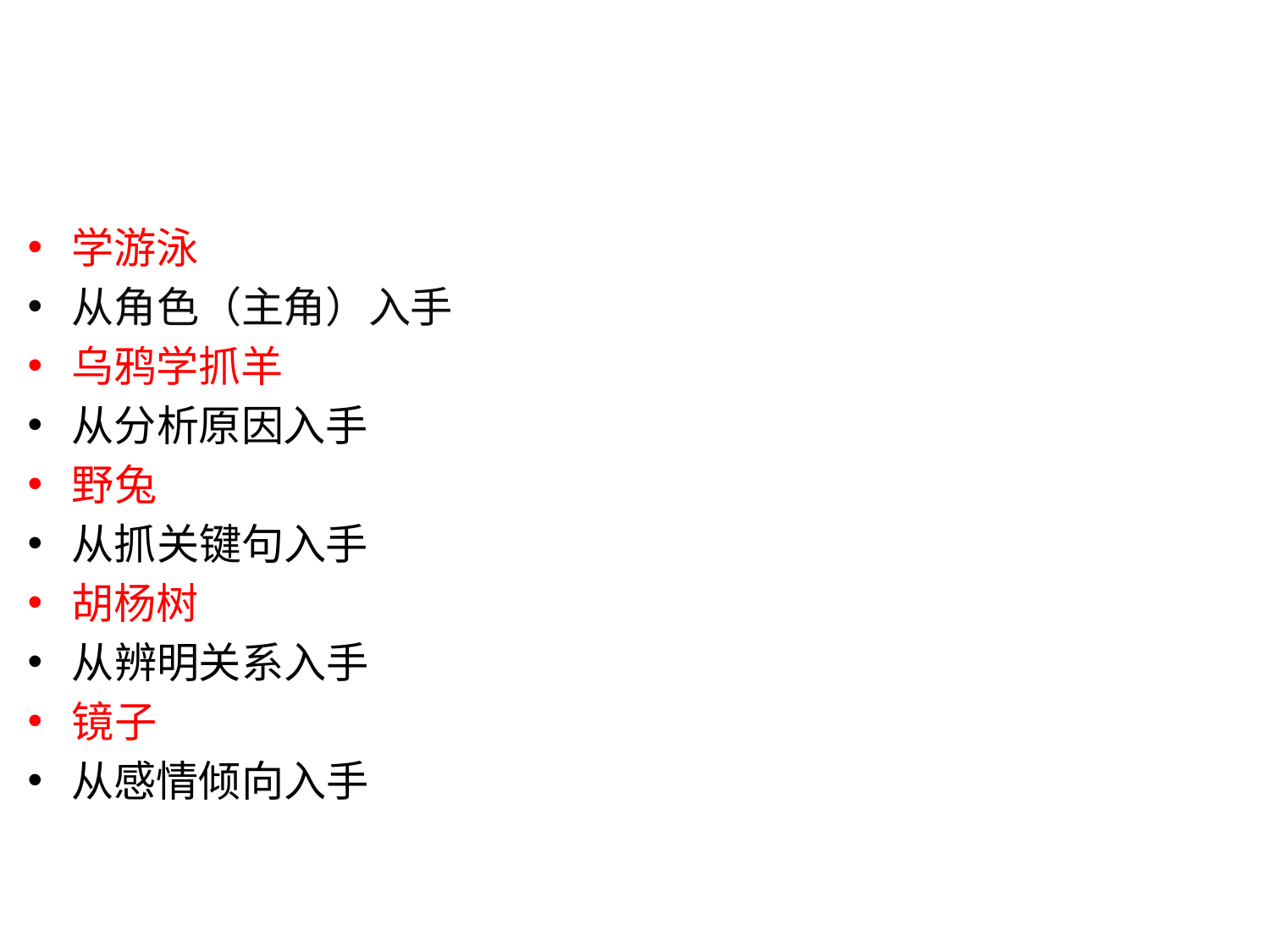

#

学游泳
从角色（主角）入手
乌鸦学抓羊
从分析原因入手
野兔
从抓关键句入手
胡杨树
从辨明关系入手
镜子
从感情倾向入手